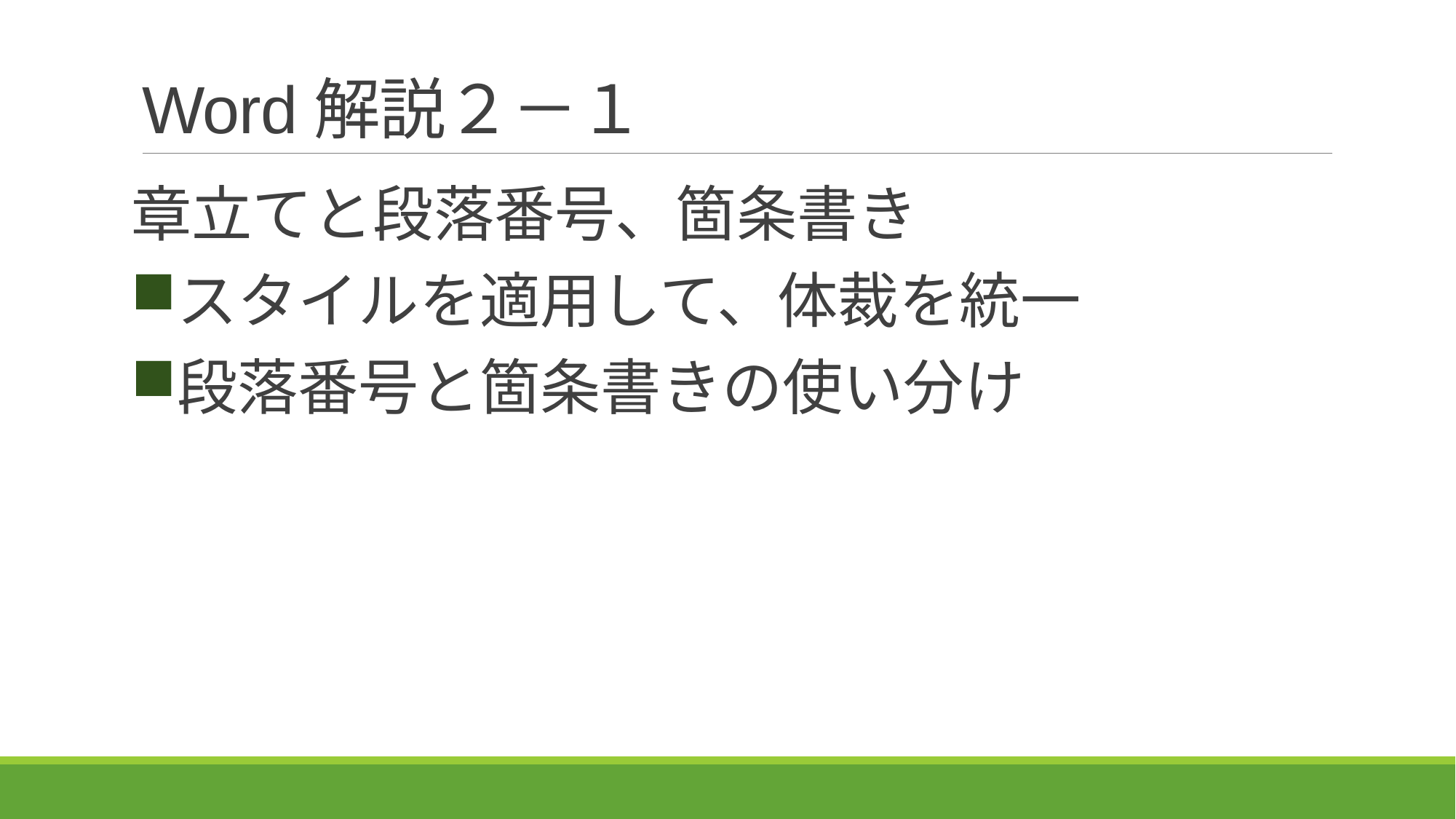

# Word解説２－１
章立てと段落番号、箇条書き
スタイルを適用して、体裁を統一
段落番号と箇条書きの使い分け